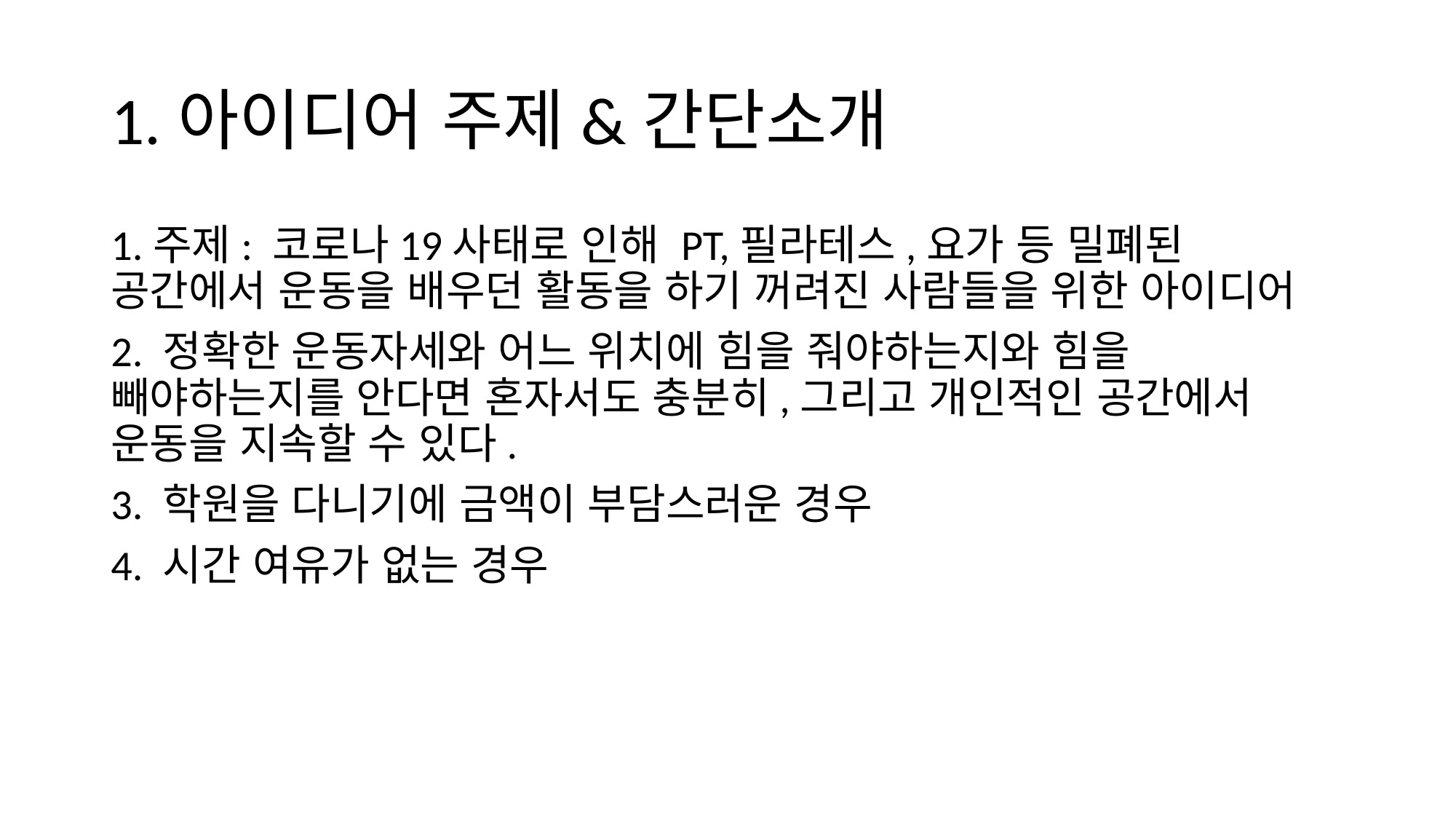

# 1.아이디어 주제&간단소개
1.주제: 코로나19사태로 인해 PT,필라테스,요가 등 밀폐된 공간에서 운동을 배우던 활동을 하기 꺼려진 사람들을 위한 아이디어
2. 정확한 운동자세와 어느 위치에 힘을 줘야하는지와 힘을 빼야하는지를 안다면 혼자서도 충분히,그리고 개인적인 공간에서 운동을 지속할 수 있다.
3. 학원을 다니기에 금액이 부담스러운 경우
4. 시간 여유가 없는 경우